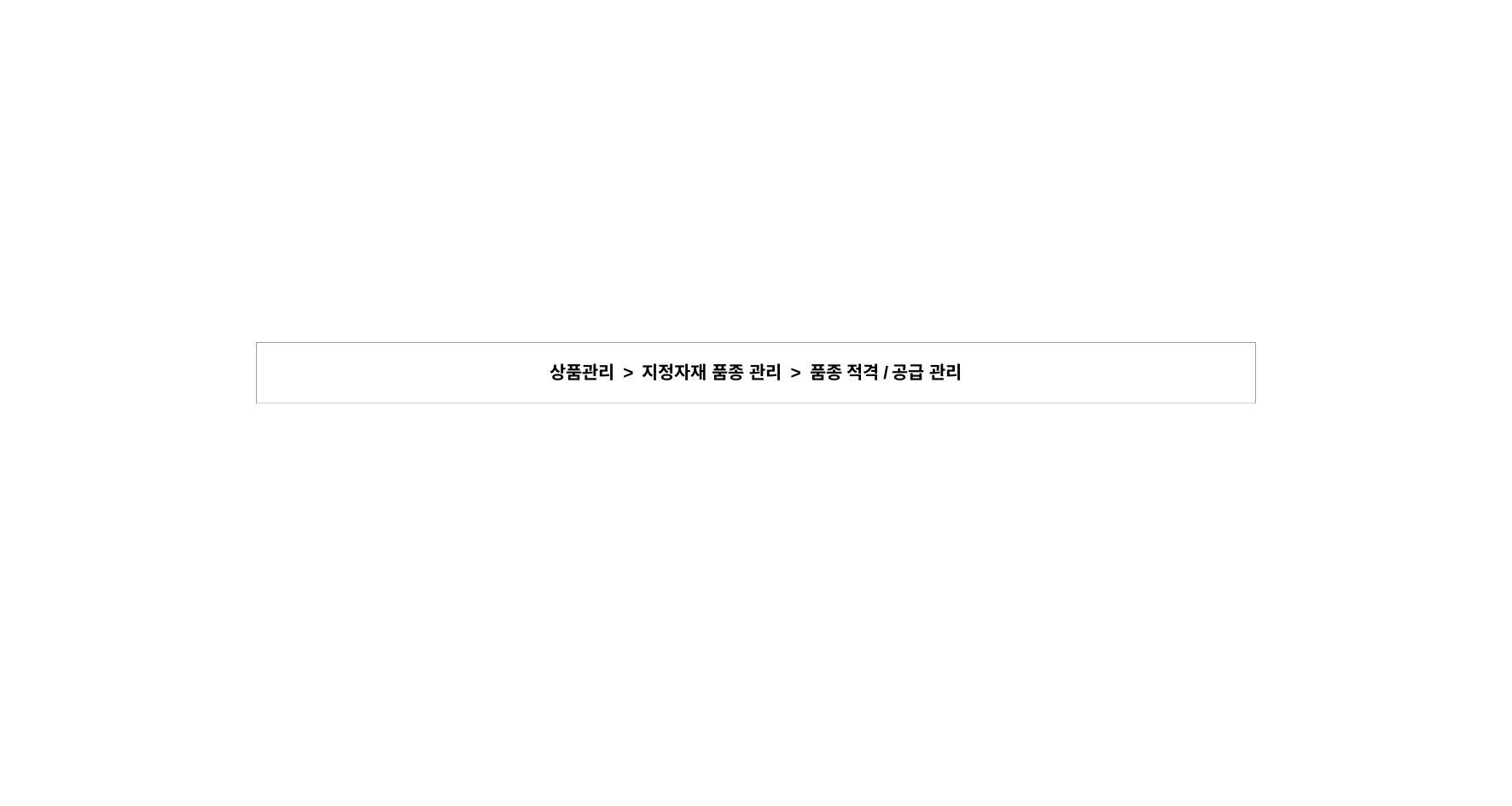

| 상품관리 > 지정자재 품종 관리 > 품종 적격/공급 관리 |
| --- |